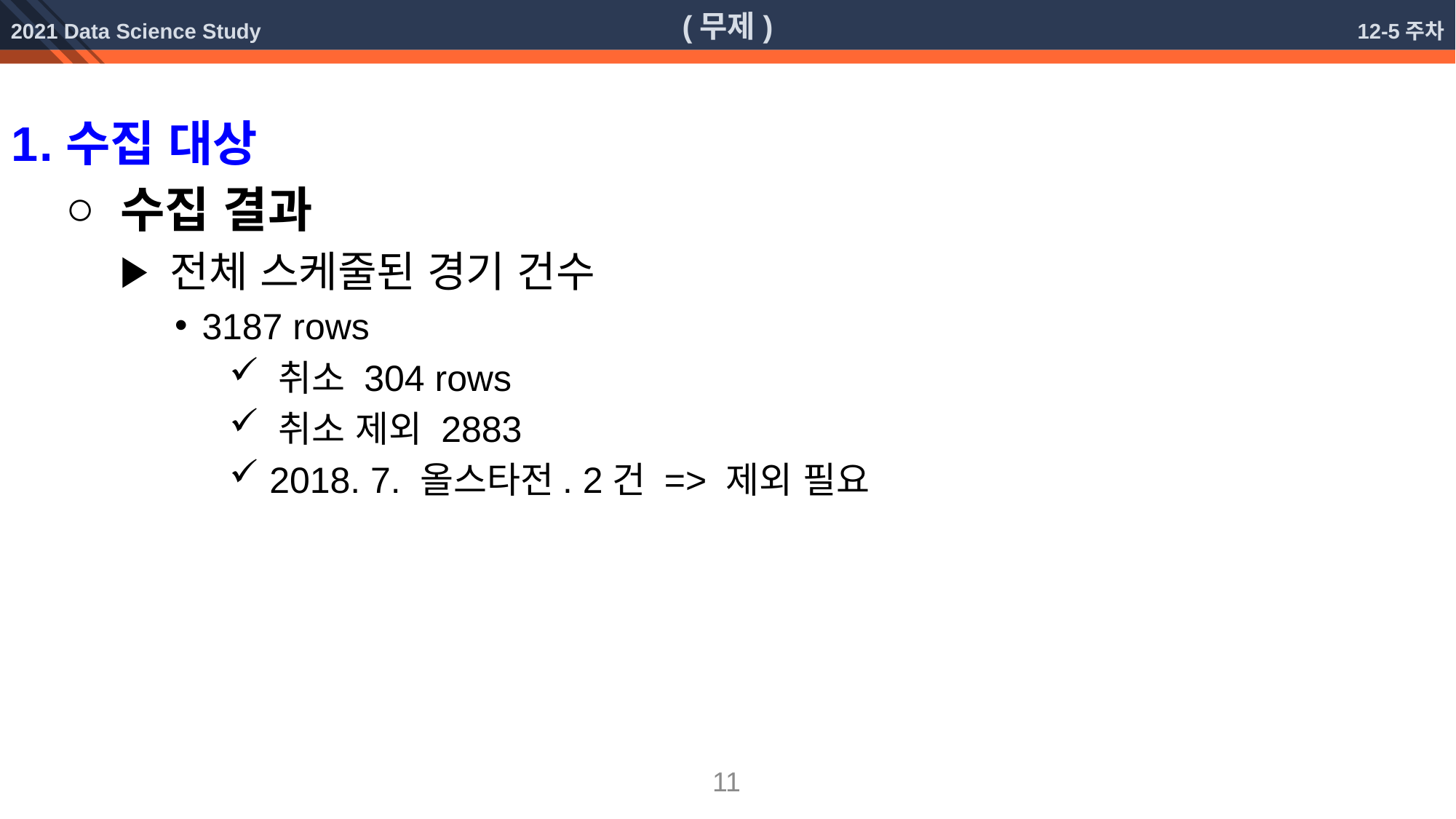

수집 대상
 수집 결과
 전체 스케줄된 경기 건수
3187 rows
 취소 304 rows
 취소 제외 2883
 2018. 7. 올스타전. 2건 => 제외 필요
11